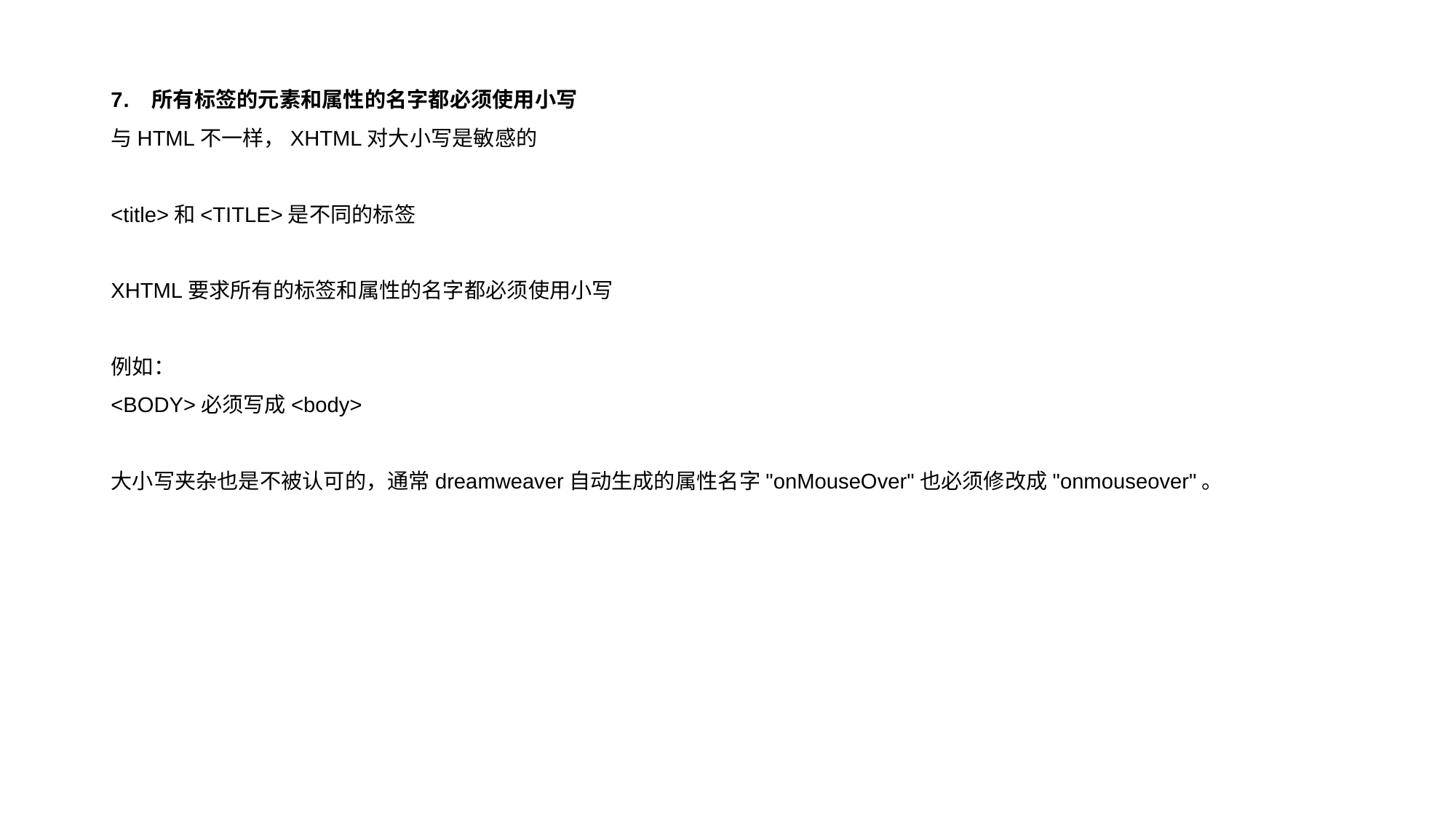

所有标签的元素和属性的名字都必须使用小写
与HTML不一样，XHTML对大小写是敏感的

<title>和<TITLE>是不同的标签

XHTML要求所有的标签和属性的名字都必须使用小写

例如：
<BODY>必须写成<body>

大小写夹杂也是不被认可的，通常dreamweaver自动生成的属性名字"onMouseOver"也必须修改成"onmouseover"。